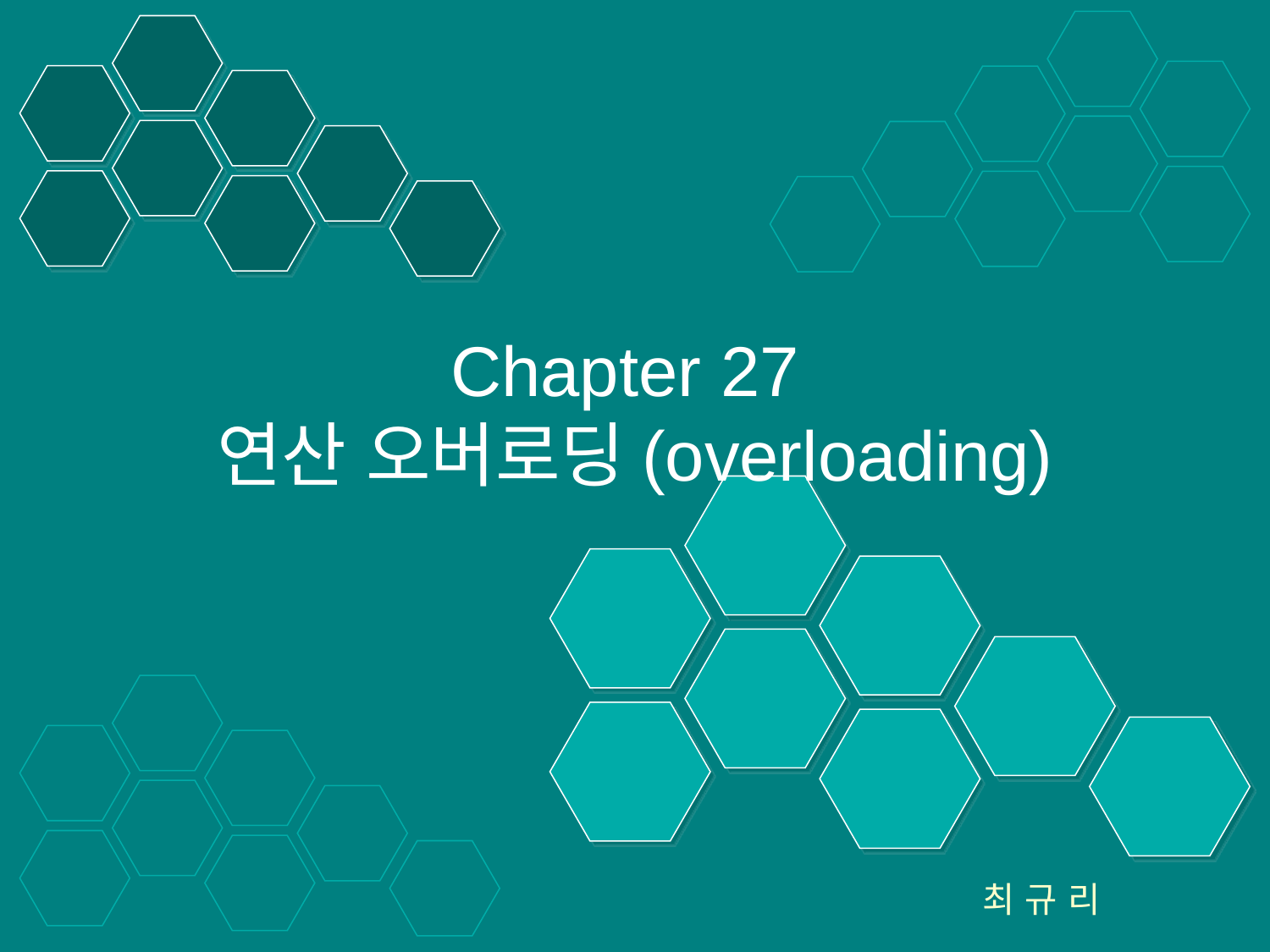

# Chapter 27 연산 오버로딩(overloading)
최 규 리